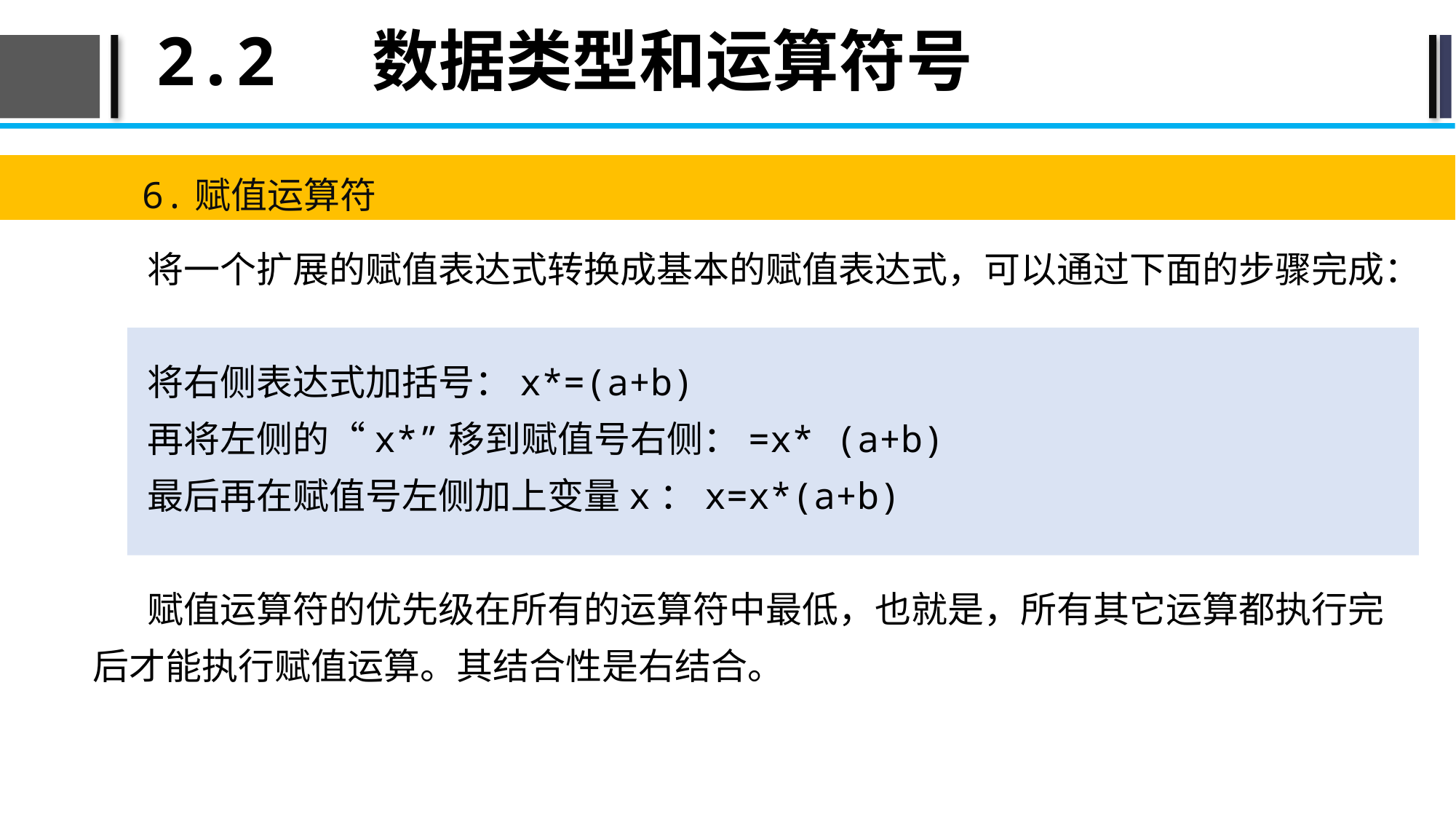

# 2.2  数据类型和运算符号

6.赋值运算符

将一个扩展的赋值表达式转换成基本的赋值表达式，可以通过下面的步骤完成：

将右侧表达式加括号：x*=(a+b)
再将左侧的“x*”移到赋值号右侧：=x* (a+b)
最后再在赋值号左侧加上变量x：x=x*(a+b)

赋值运算符的优先级在所有的运算符中最低，也就是，所有其它运算都执行完后才能执行赋值运算。其结合性是右结合。